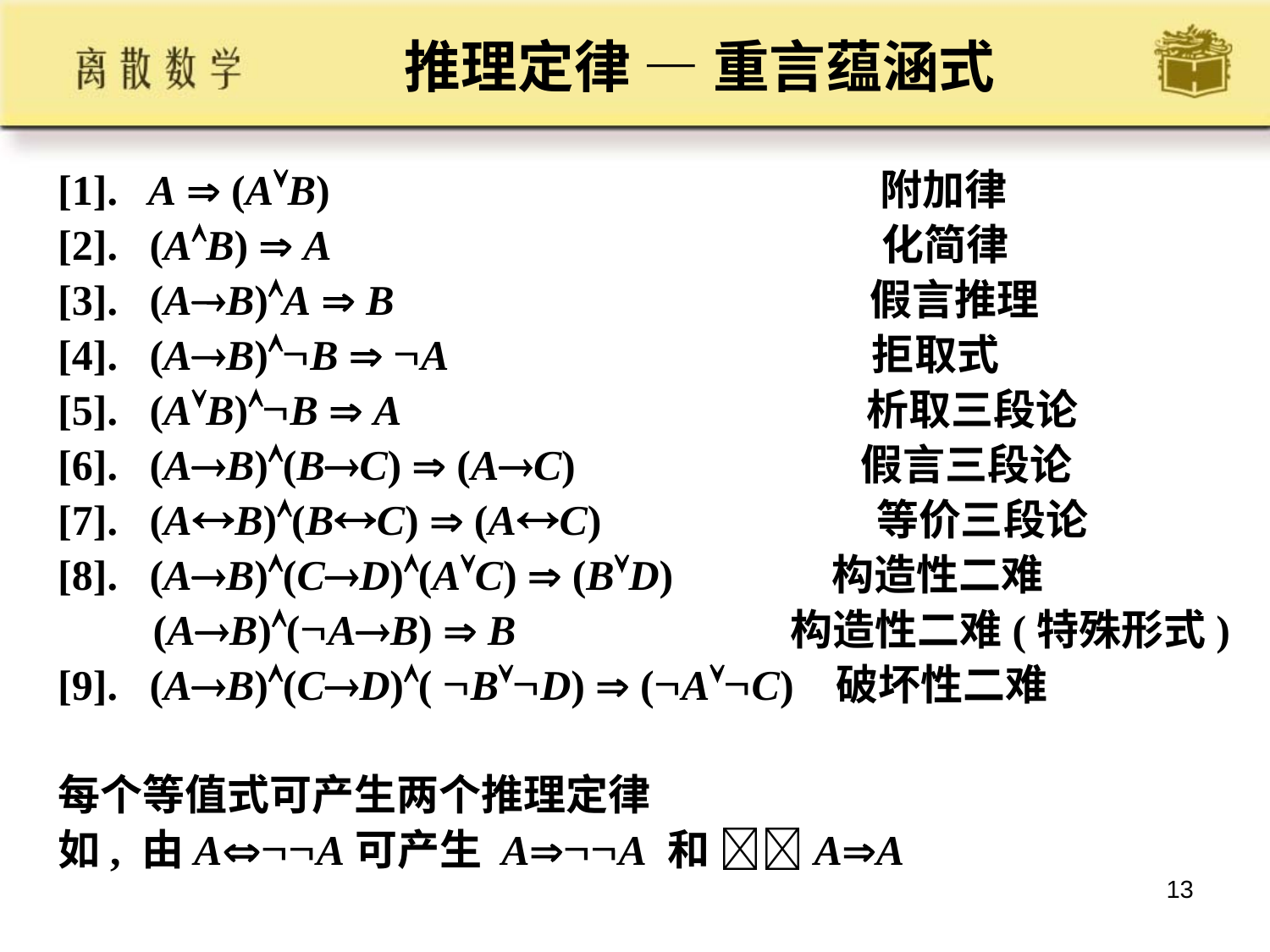

# 推理定律 — 重言蕴涵式
[1].   A ⇒ (A∨B)                                                   附加律
[2].   (A∧B) ⇒ A                                                   化简律
[3].   (A→B)∧A ⇒ B                                            假言推理
[4].   (A→B)∧¬B ⇒ ¬A                                       拒取式
[5].   (A∨B)∧¬B ⇒ A                                           析取三段论
[6].   (A→B)∧(B→C) ⇒ (A→C)                          假言三段论
[7].   (A↔B)∧(B↔C) ⇒ (A↔C)                         等价三段论
[8].   (A→B)∧(C→D)∧(A∨C) ⇒ (B∨D)              构造性二难
         (A→B)∧(¬A→B) ⇒ B                         构造性二难(特殊形式)
[9].   (A→B)∧(C→D)∧( ¬B∨¬D) ⇒ (¬A∨¬C)   破坏性二难

每个等值式可产生两个推理定律
如, 由A⇔¬¬A可产生 A⇒¬¬A 和 ¬¬A⇒A
13